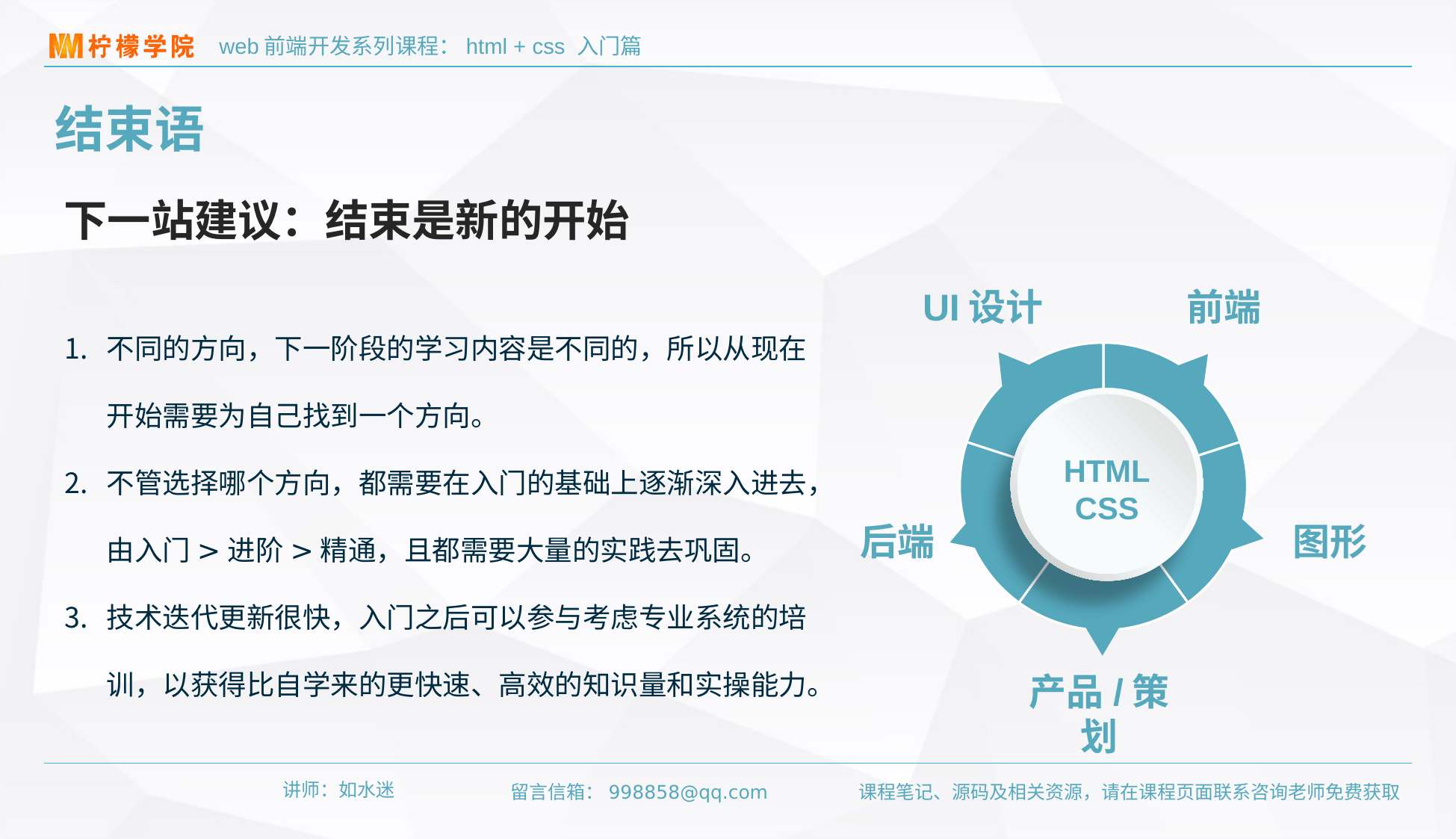

结束语
下一站建议：结束是新的开始

### Chart

| Category | 销售额 |
|---|---|
|  | 20.0 |
|  | 20.0 |
|  | 20.0 |
|  | 20.0 |
|  | 20.0 |

HTML
CSS

UI设计
前端
后端
图形
产品/策划
不同的方向，下一阶段的学习内容是不同的，所以从现在开始需要为自己找到一个方向。
不管选择哪个方向，都需要在入门的基础上逐渐深入进去，由入门>进阶>精通，且都需要大量的实践去巩固。
技术迭代更新很快，入门之后可以参与考虑专业系统的培训，以获得比自学来的更快速、高效的知识量和实操能力。